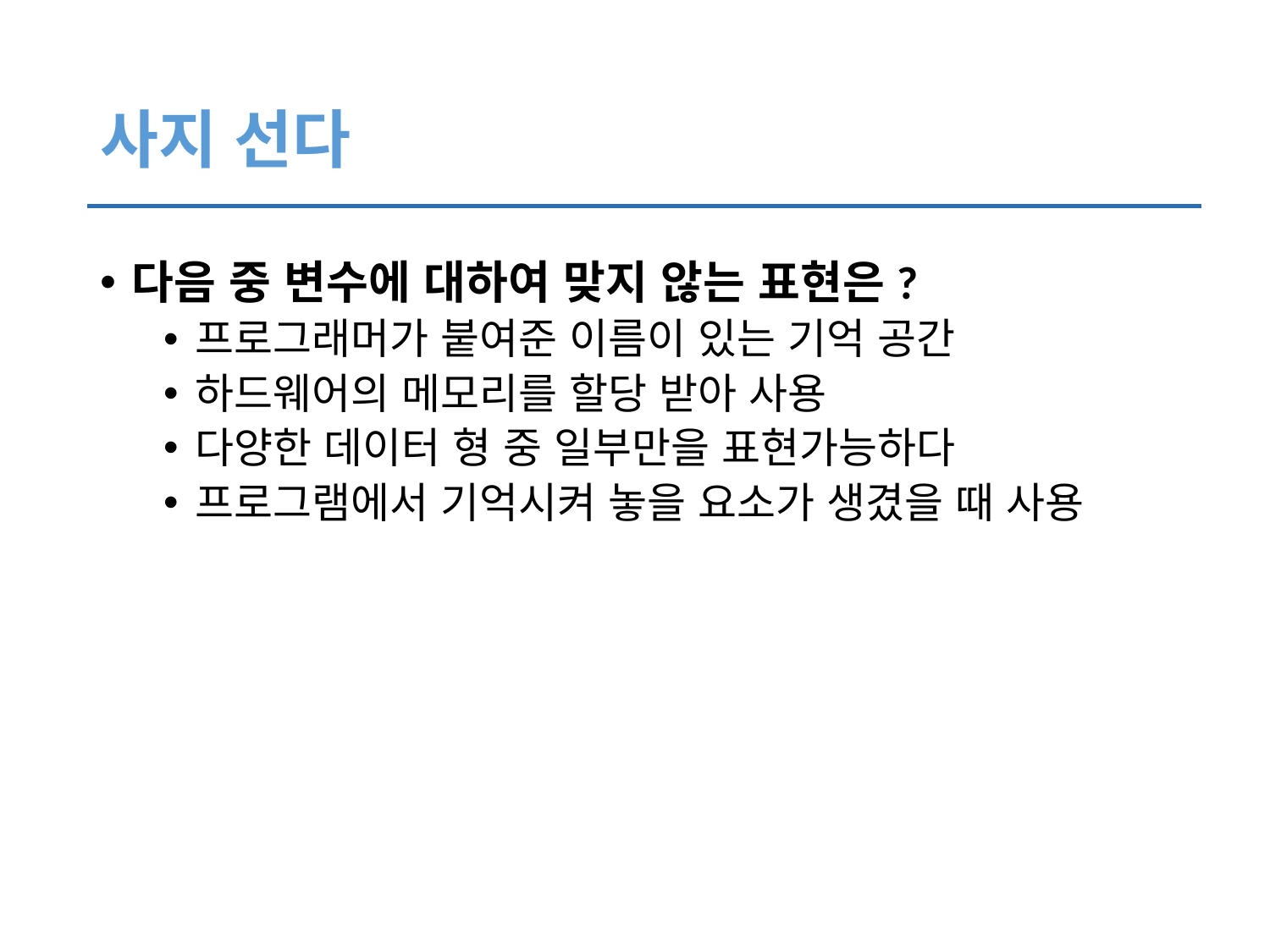

# 사지 선다
다음 중 변수에 대하여 맞지 않는 표현은?
프로그래머가 붙여준 이름이 있는 기억 공간
하드웨어의 메모리를 할당 받아 사용
다양한 데이터 형 중 일부만을 표현가능하다
프로그램에서 기억시켜 놓을 요소가 생겼을 때 사용